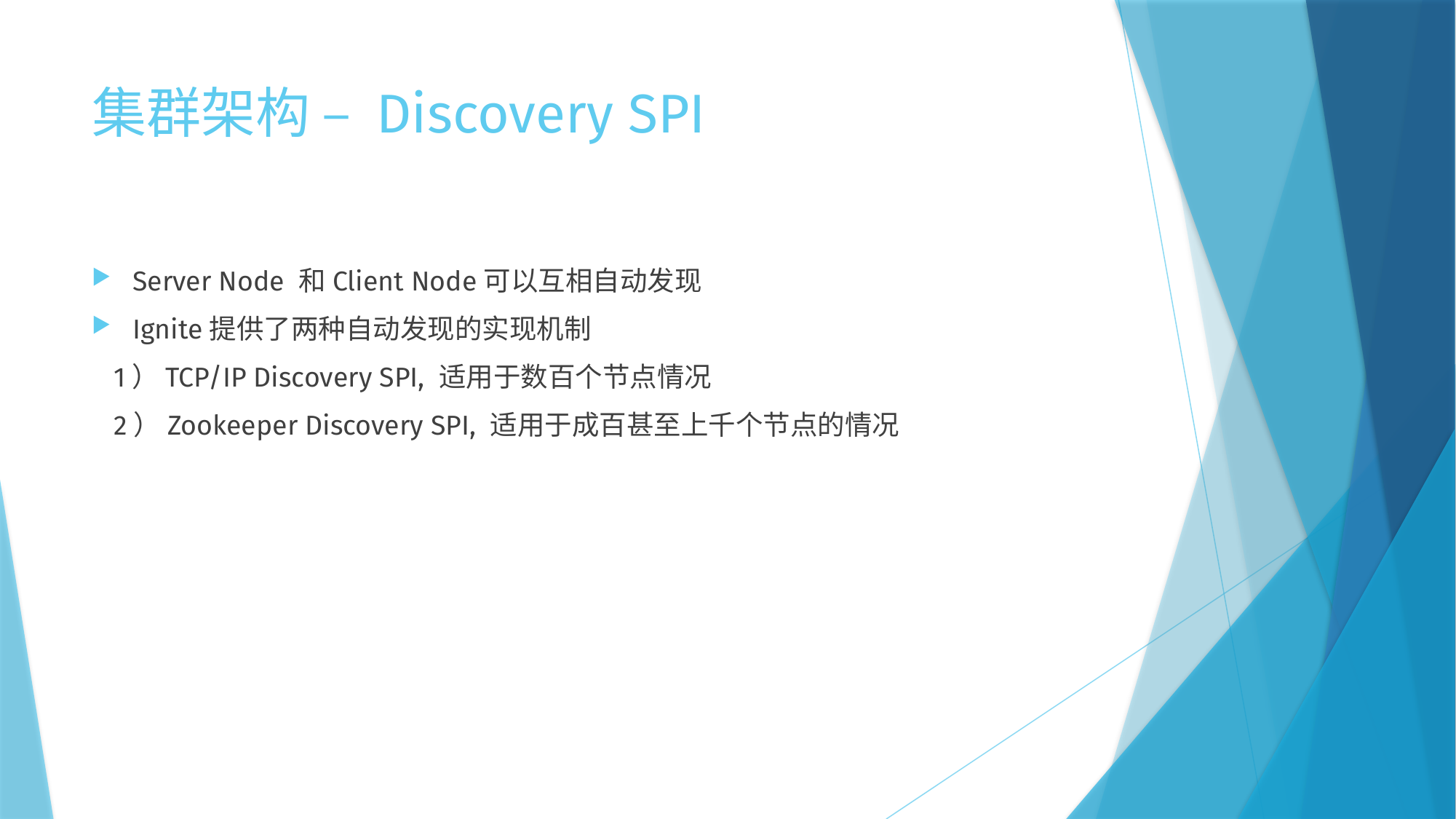

# 集群架构 – Discovery SPI
Server Node 和Client Node可以互相自动发现
Ignite提供了两种自动发现的实现机制
   1）TCP/IP Discovery SPI, 适用于数百个节点情况
   2）Zookeeper Discovery SPI, 适用于成百甚至上千个节点的情况